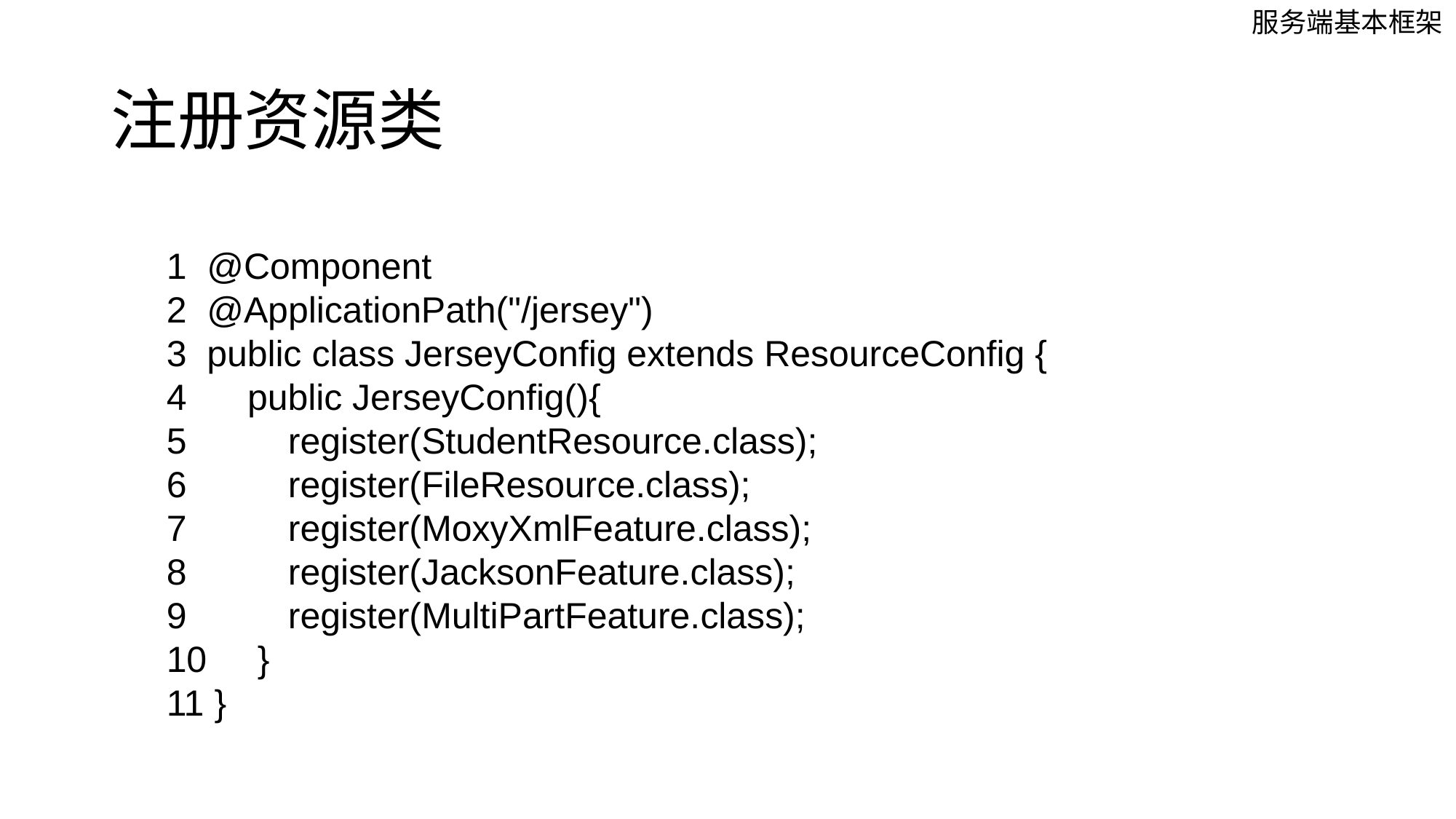

服务端基本框架
# 注册资源类
1  @Component
2  @ApplicationPath("/jersey")
3  public class JerseyConfig extends ResourceConfig {
4      public JerseyConfig(){
5          register(StudentResource.class);
6          register(FileResource.class);
7          register(MoxyXmlFeature.class);
8          register(JacksonFeature.class);
9          register(MultiPartFeature.class);
10     }
11 }